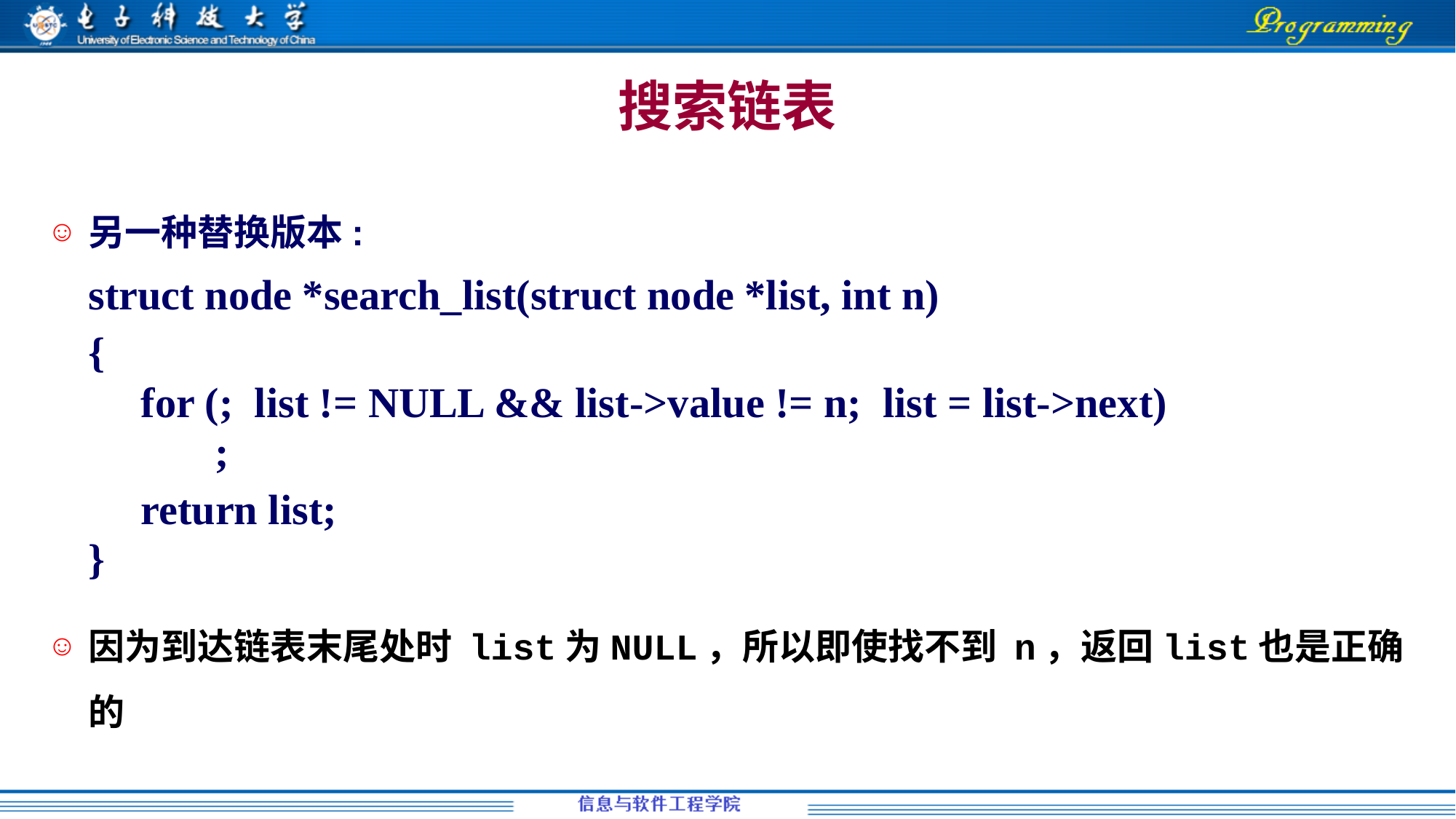

# 搜索链表
另一种替换版本:
	struct node *search_list(struct node *list, int n)
	{
	     for (;  list != NULL && list->value != n;  list = list->next)
	            ;
	     return list;
	}
因为到达链表末尾处时 list为NULL，所以即使找不到 n，返回list也是正确的